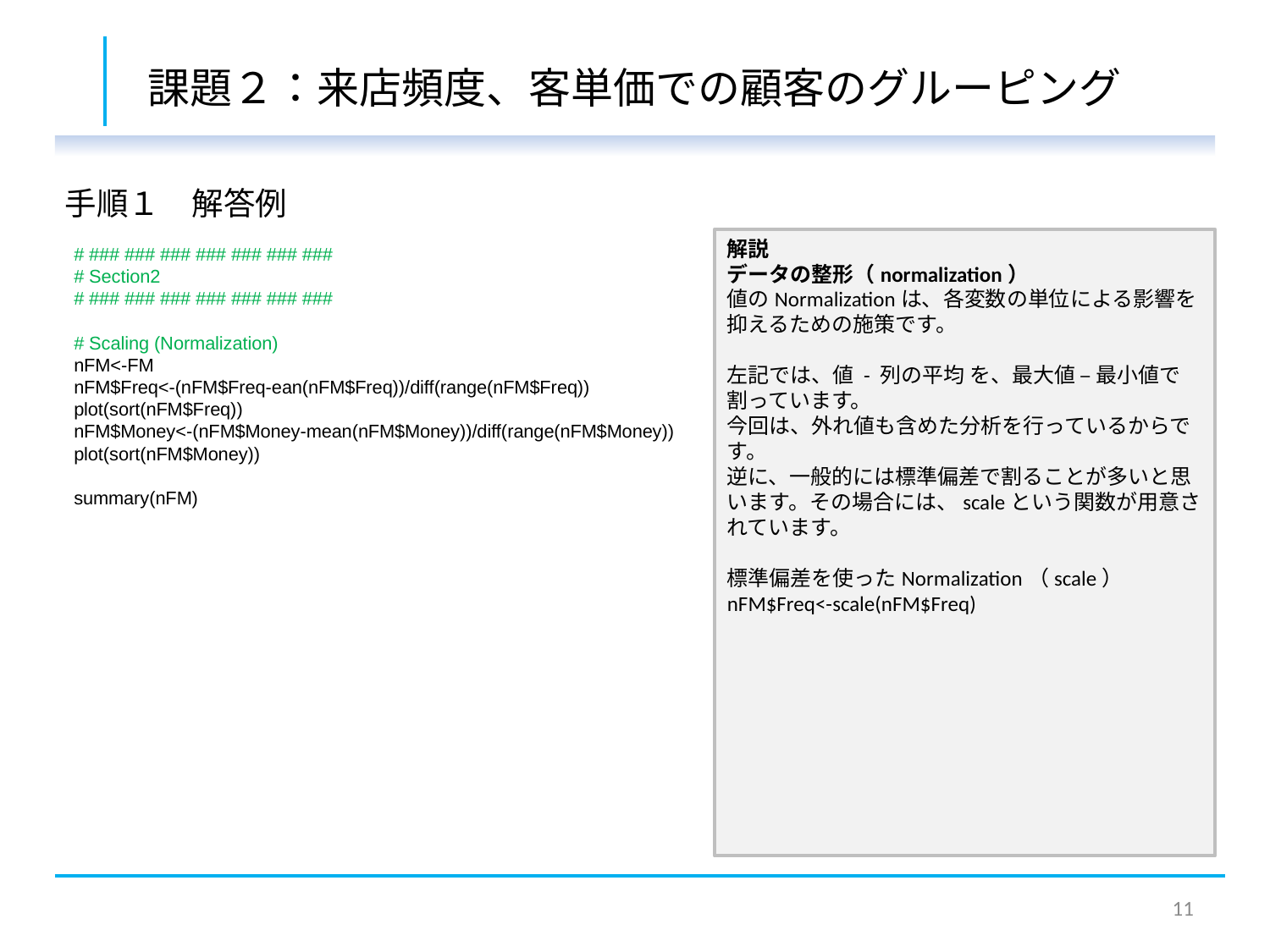

# 課題２：来店頻度、客単価での顧客のグルーピング
手順１　解答例
解説
データの整形（normalization）
値のNormalizationは、各変数の単位による影響を抑えるための施策です。

左記では、値 - 列の平均 を、最大値 – 最小値で割っています。
今回は、外れ値も含めた分析を行っているからです。
逆に、一般的には標準偏差で割ることが多いと思います。その場合には、scaleという関数が用意されています。

標準偏差を使ったNormalization（scale）
nFM$Freq<-scale(nFM$Freq)

# ### ### ### ### ### ### ###
# Section2
# ### ### ### ### ### ### ###

# Scaling (Normalization)
nFM<-FM
nFM$Freq<-(nFM$Freq-ean(nFM$Freq))/diff(range(nFM$Freq))
plot(sort(nFM$Freq))
nFM$Money<-(nFM$Money-mean(nFM$Money))/diff(range(nFM$Money))
plot(sort(nFM$Money))

summary(nFM)
11